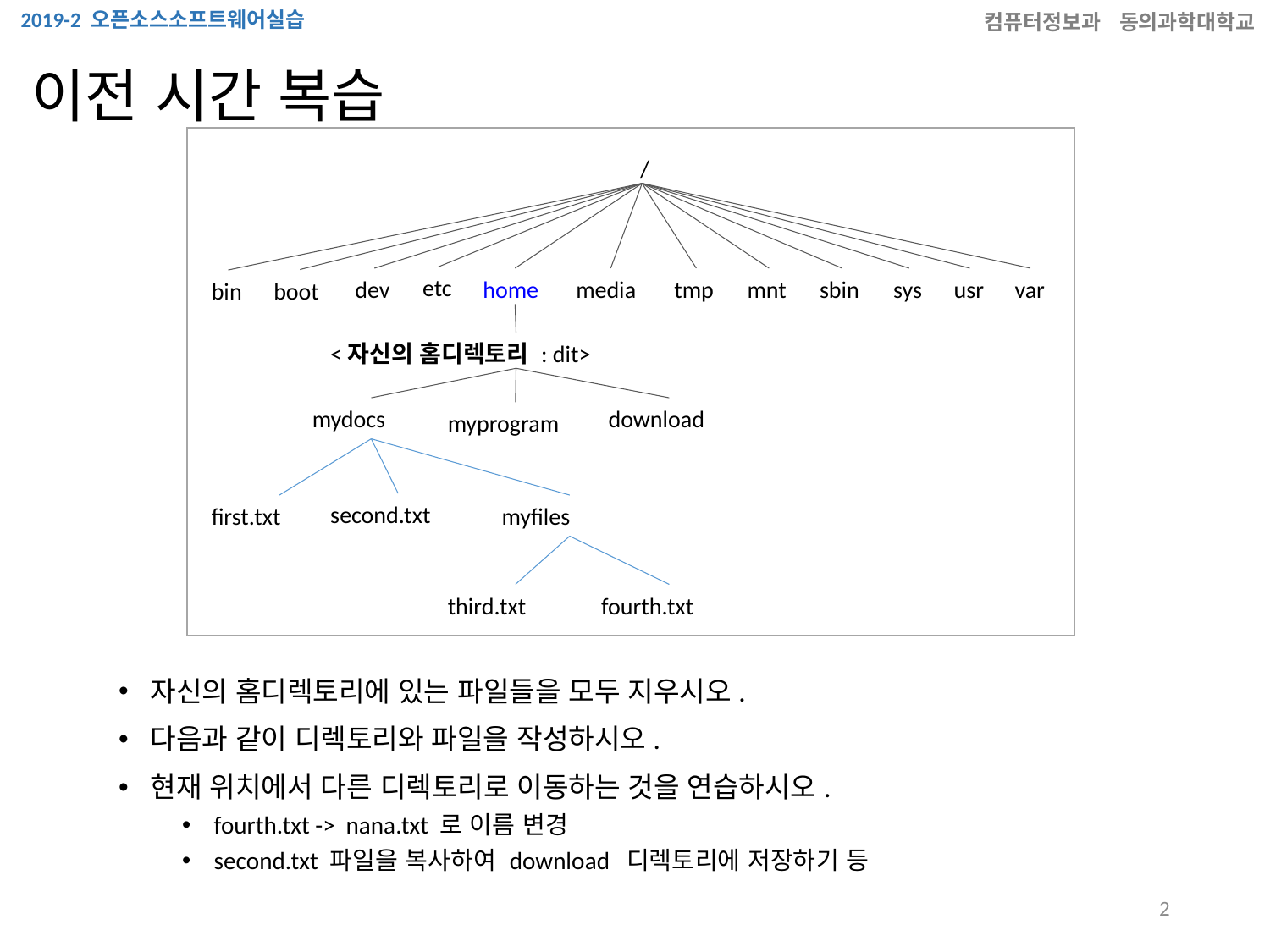

이전 시간 복습

/
etc
dev
home
media
tmp
mnt
sbin
sys
usr
var
boot
bin
<자신의 홈디렉토리 : dit>
mydocs
download
myprogram
second.txt
first.txt
myfiles
third.txt
fourth.txt
자신의 홈디렉토리에 있는 파일들을 모두 지우시오.
다음과 같이 디렉토리와 파일을 작성하시오.
현재 위치에서 다른 디렉토리로 이동하는 것을 연습하시오.
fourth.txt ->  nana.txt 로 이름 변경
second.txt 파일을 복사하여 download  디렉토리에 저장하기 등

2